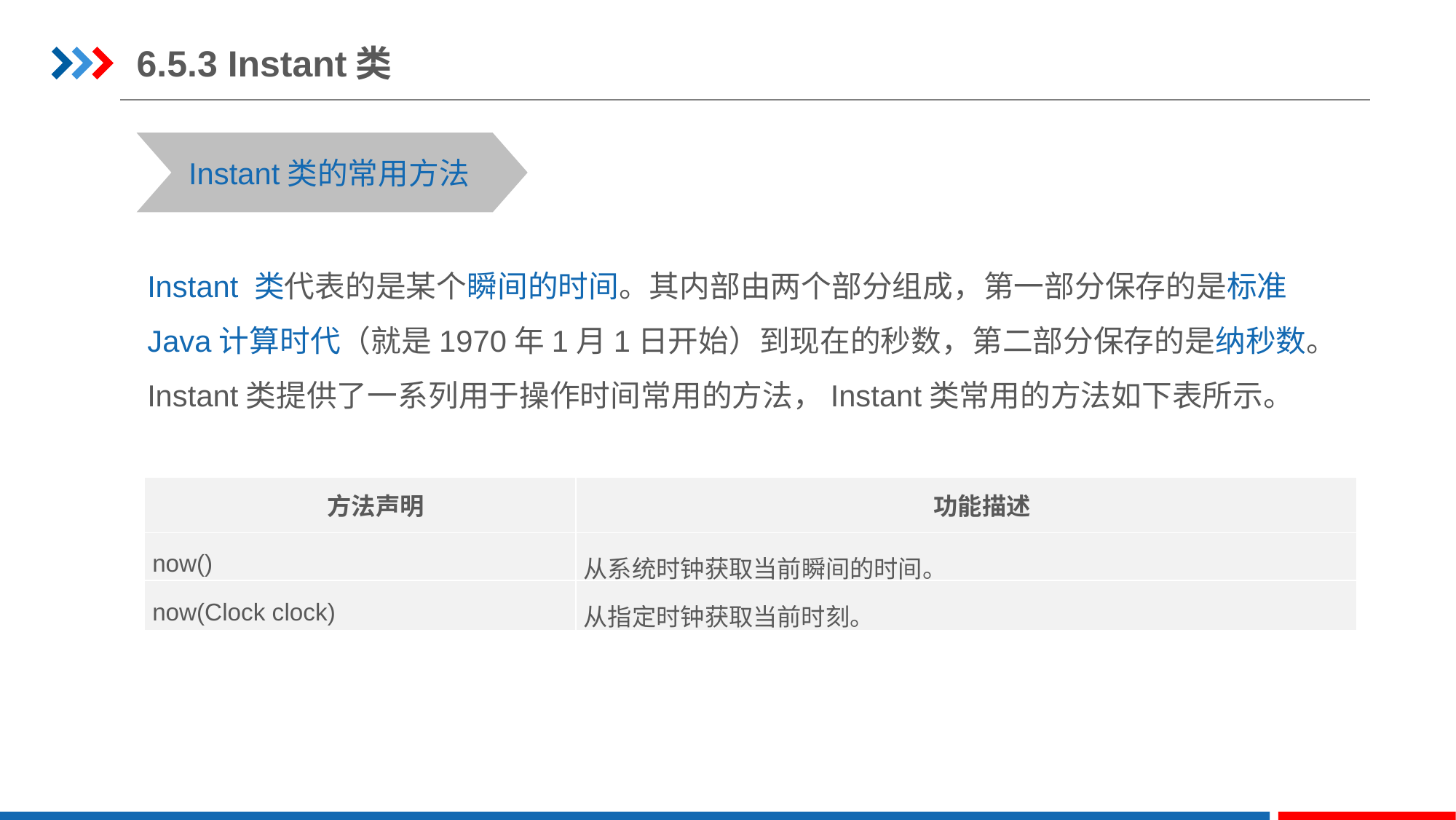

6.5.3 Instant类

Instant类的常用方法
Instant 类代表的是某个瞬间的时间。其内部由两个部分组成，第一部分保存的是标准Java计算时代（就是1970年1月1日开始）到现在的秒数，第二部分保存的是纳秒数。
Instant类提供了一系列用于操作时间常用的方法，Instant类常用的方法如下表所示。
| 方法声明 | 功能描述 |
| --- | --- |
| now() | 从系统时钟获取当前瞬间的时间。 |
| now(Clock clock) | 从指定时钟获取当前时刻。 |